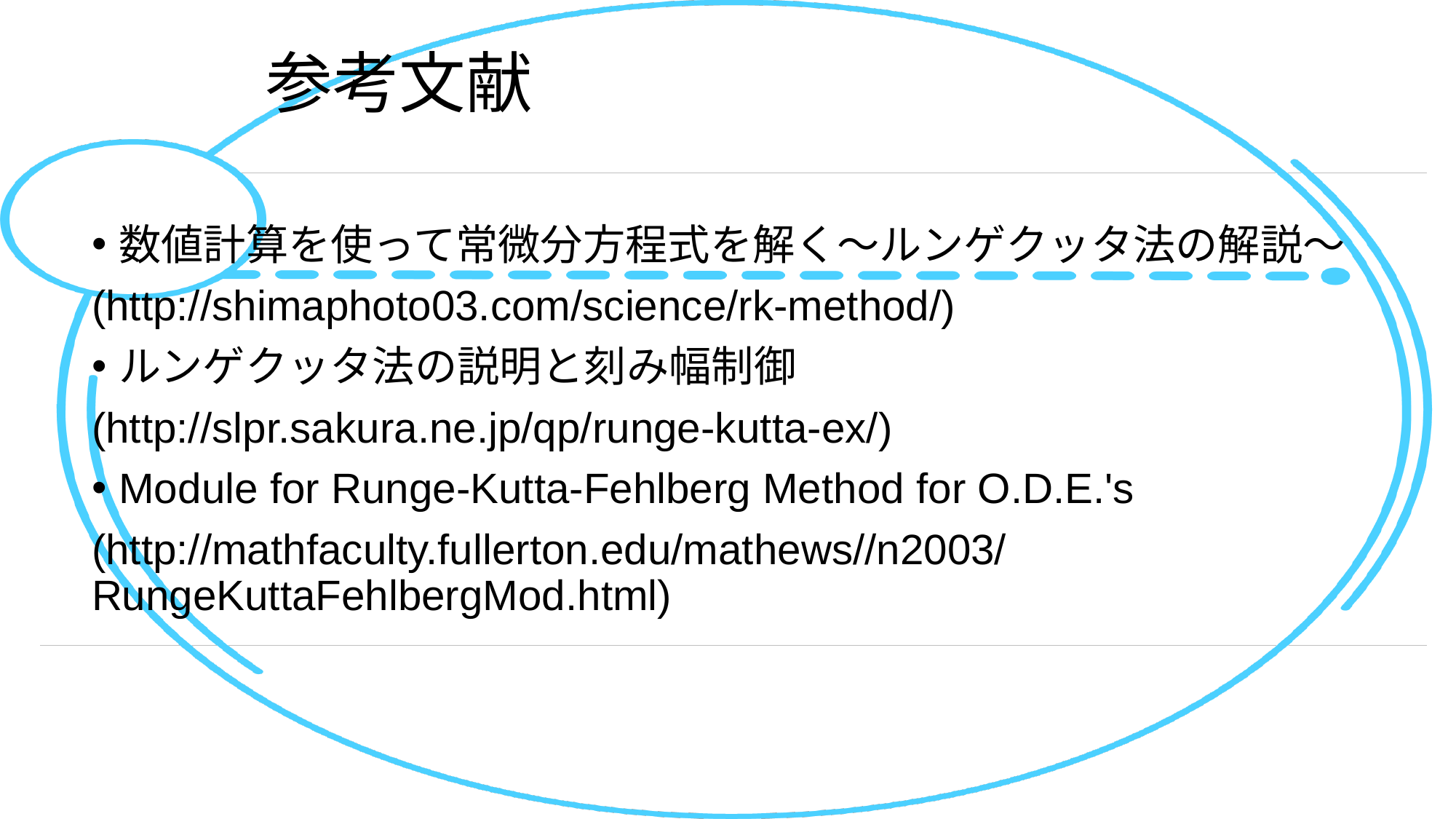

# 参考文献
数値計算を使って常微分方程式を解く～ルンゲクッタ法の解説～
(http://shimaphoto03.com/science/rk-method/)
ルンゲクッタ法の説明と刻み幅制御
(http://slpr.sakura.ne.jp/qp/runge-kutta-ex/)
Module for Runge-Kutta-Fehlberg Method for O.D.E.'s
(http://mathfaculty.fullerton.edu/mathews//n2003/RungeKuttaFehlbergMod.html)